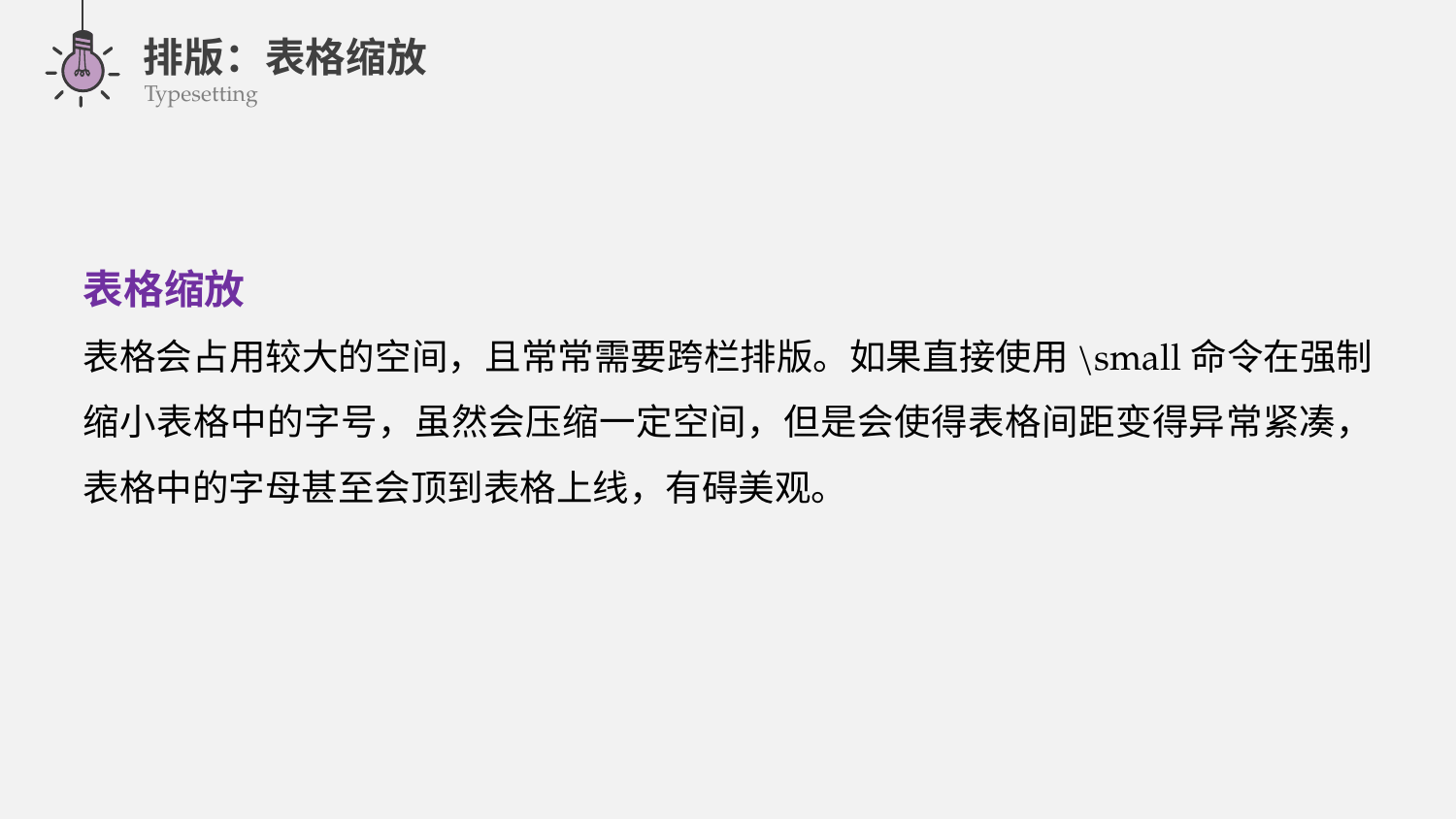

排版：表格缩放
Typesetting

表格缩放
表格会占用较大的空间，且常常需要跨栏排版。如果直接使用\small命令在强制缩小表格中的字号，虽然会压缩一定空间，但是会使得表格间距变得异常紧凑，表格中的字母甚至会顶到表格上线，有碍美观。